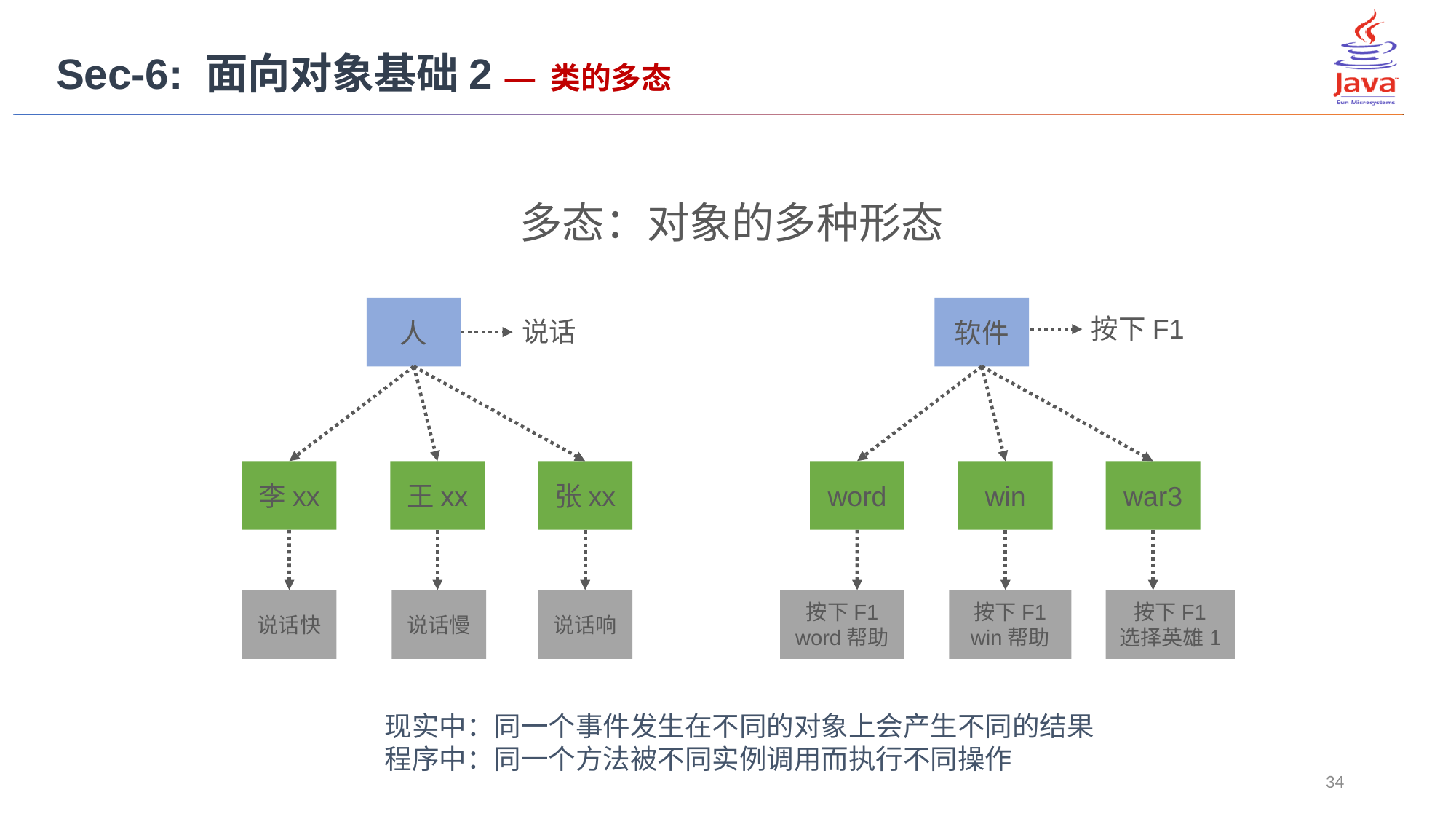

Sec-6: 面向对象基础2 — 类的多态
多态：对象的多种形态
人
软件
按下F1
说话
李xx
王xx
张xx
word
win
war3
说话快
说话慢
说话响
按下F1
word帮助
按下F1
win帮助
按下F1
选择英雄1
现实中：同一个事件发生在不同的对象上会产生不同的结果
程序中：同一个方法被不同实例调用而执行不同操作
34